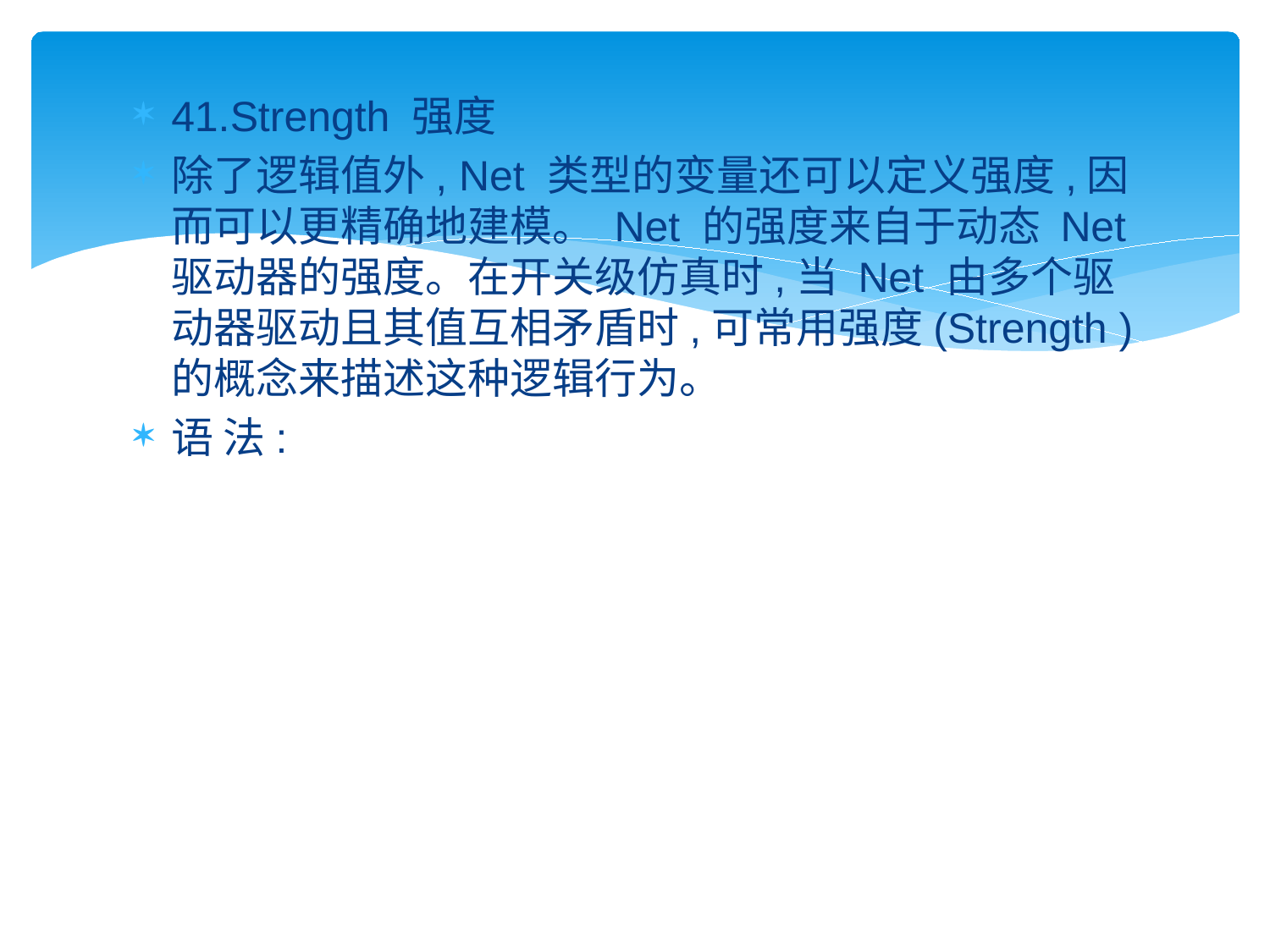

#
41.Strength 强度
除了逻辑值外, Net 类型的变量还可以定义强度,因而可以更精确地建模。 Net 的强度来自于动态 Net 驱动器的强度。在开关级仿真时,当 Net 由多个驱动器驱动且其值互相矛盾时,可常用强度(Strength )的概念来描述这种逻辑行为。
语 法: